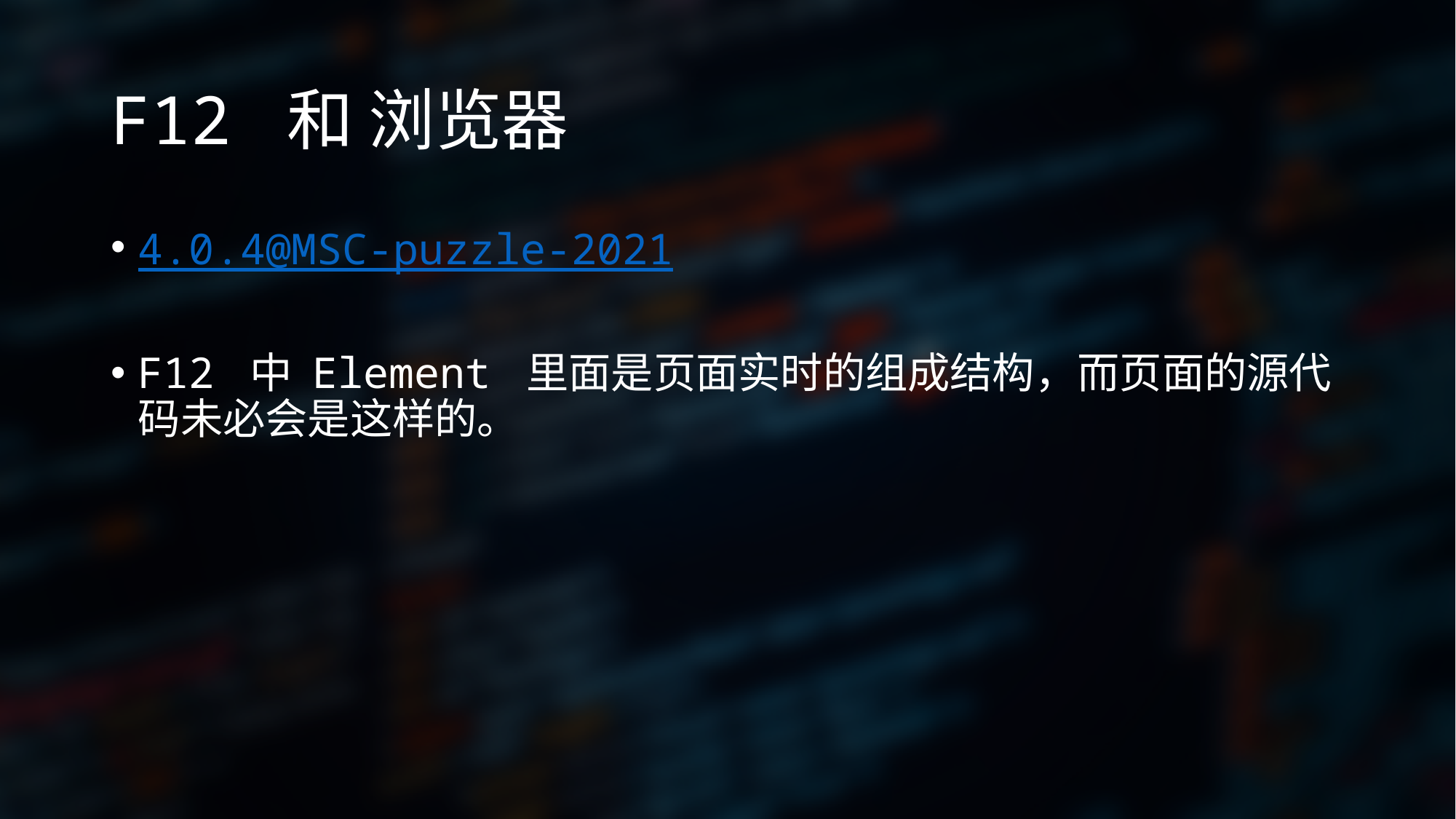

# F12 和 浏览器
4.0.4@MSC-puzzle-2021

F12 中 Element 里面是页面实时的组成结构，而页面的源代码未必会是这样的。